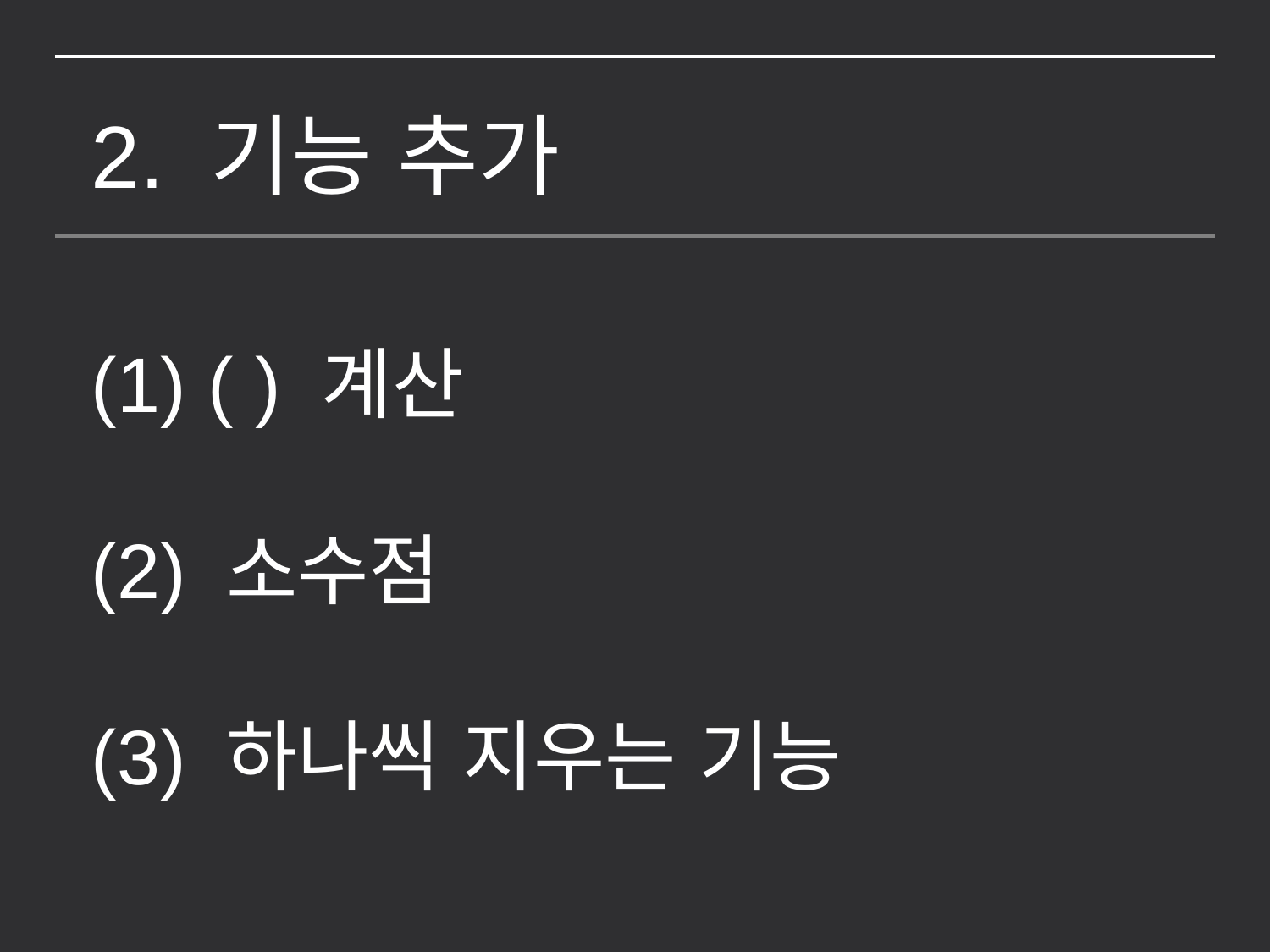

2. 기능 추가
(1) ( ) 계산

(2) 소수점

(3) 하나씩 지우는 기능